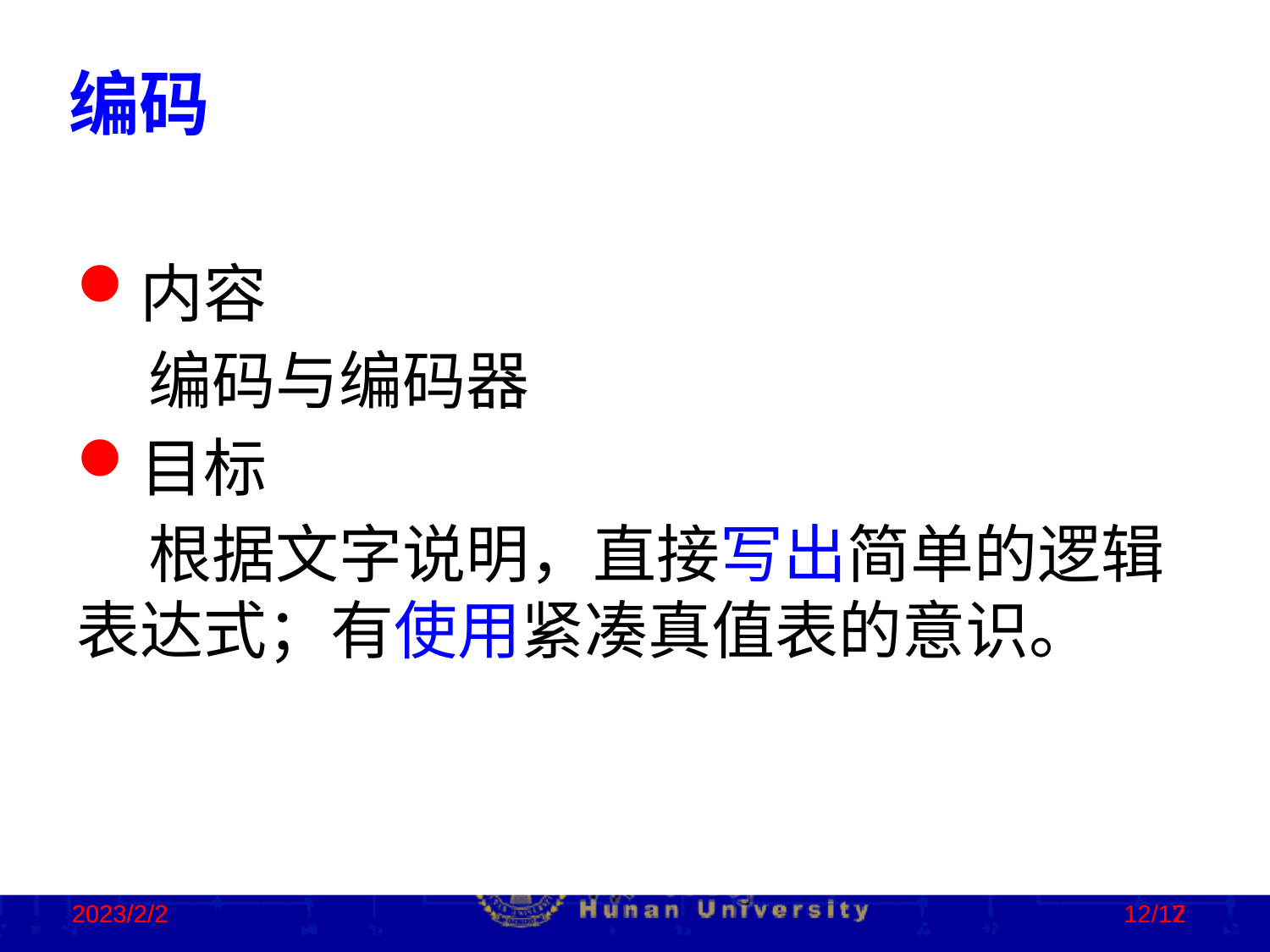

编码
内容
    编码与编码器
目标
    根据文字说明，直接写出简单的逻辑表达式；有使用紧凑真值表的意识。
2023/2/2
2023/2/2
12
12/17